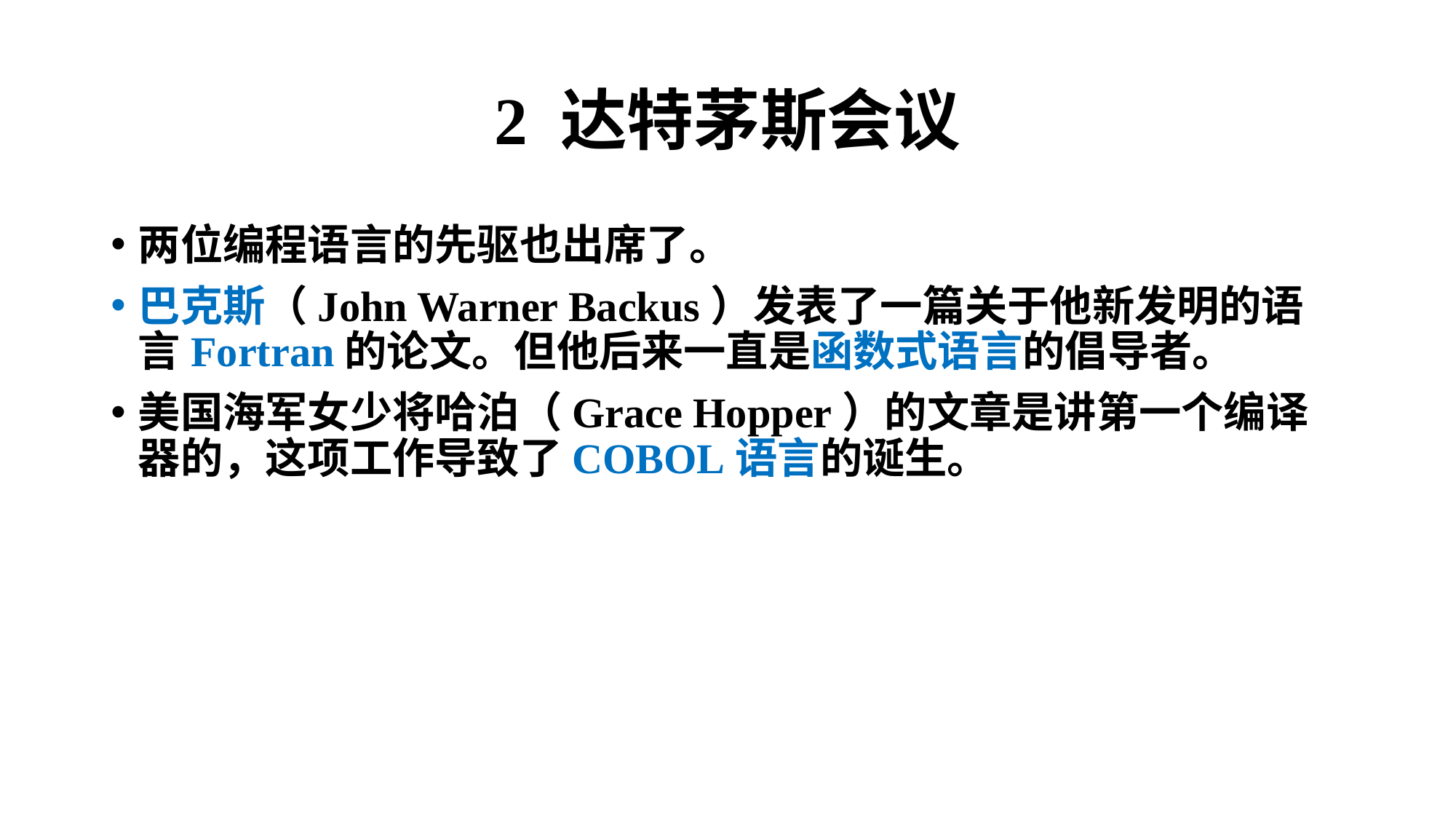

# 2 达特茅斯会议
两位编程语言的先驱也出席了。
巴克斯（John Warner Backus）发表了一篇关于他新发明的语言Fortran的论文。但他后来一直是函数式语言的倡导者。
美国海军女少将哈泊（Grace Hopper）的文章是讲第一个编译器的，这项工作导致了COBOL语言的诞生。